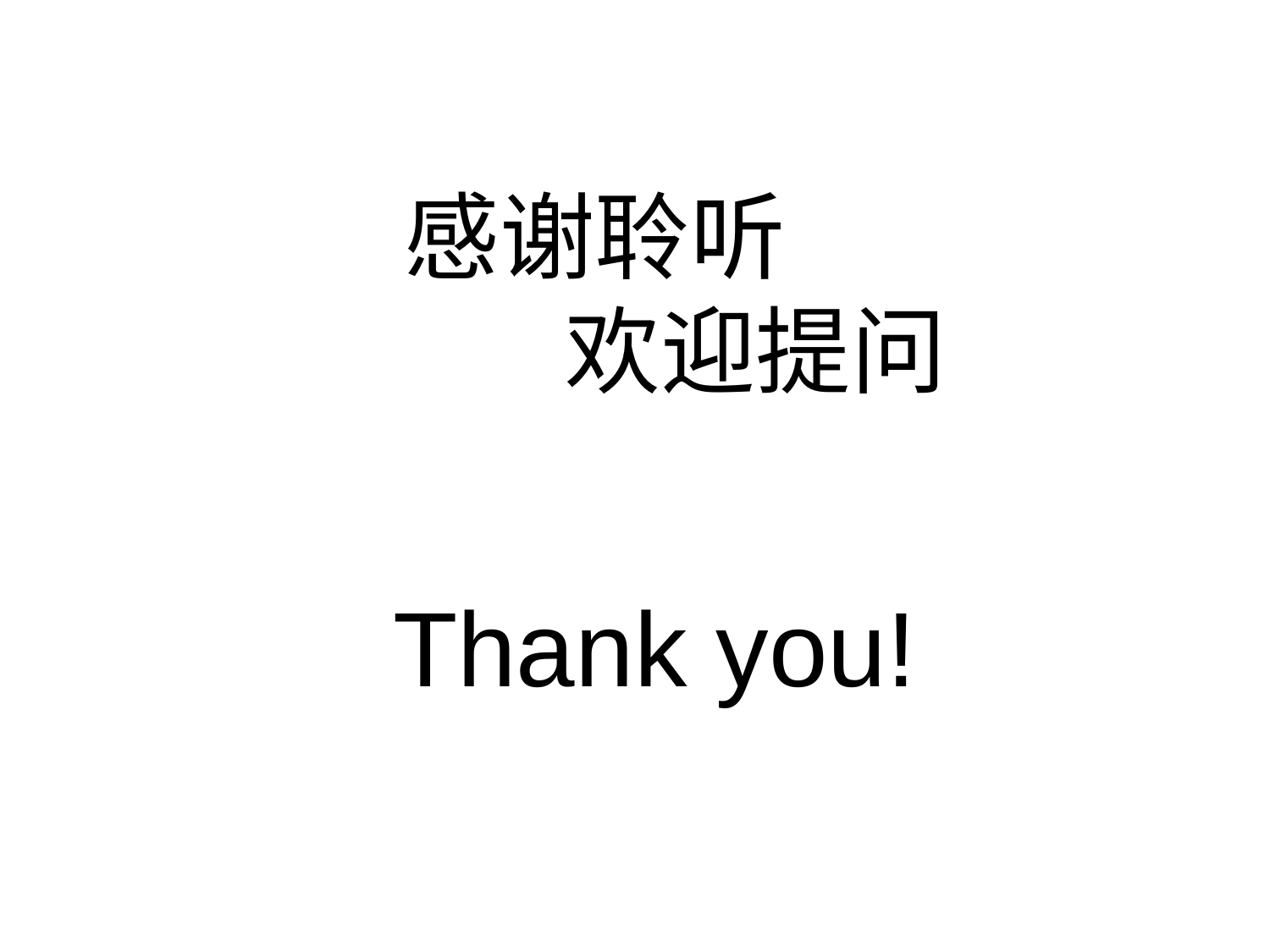

感谢聆听
              欢迎提问
点击添加文本
点击添加文本
Thank you!
点击添加文本
点击添加文本